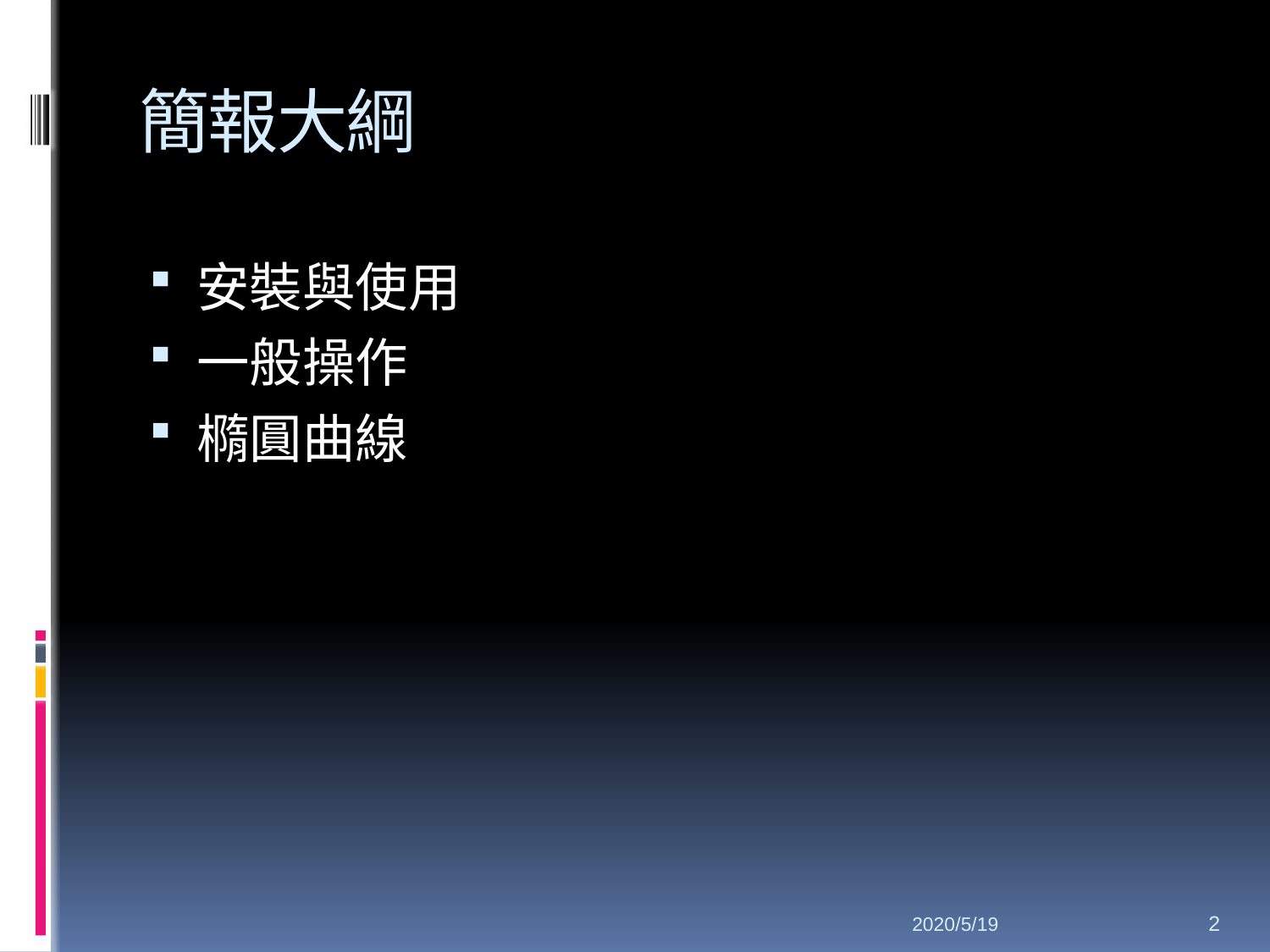

# 簡報大綱
安裝與使用
一般操作
橢圓曲線
2020/5/19
2